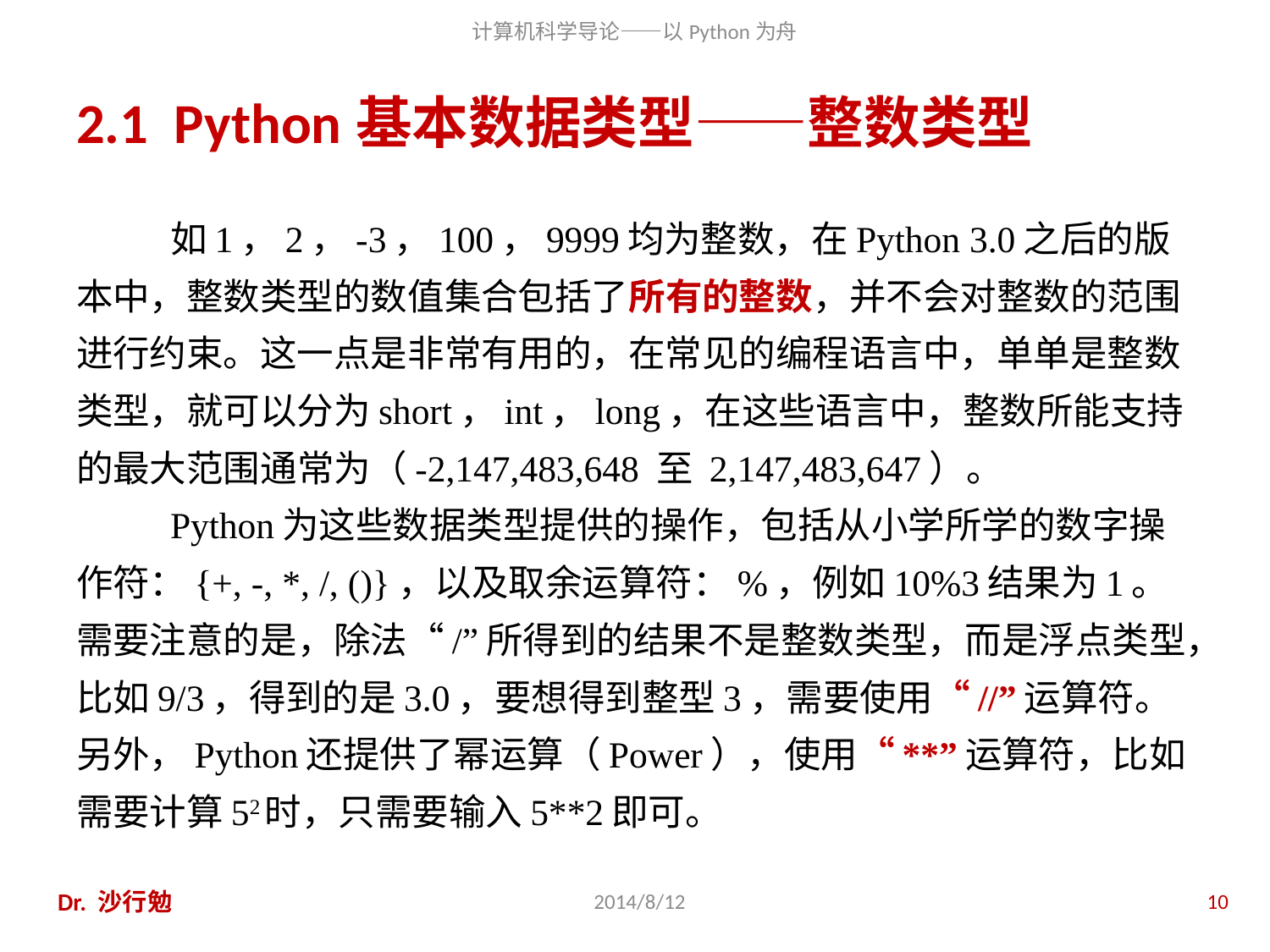

# 2.1  Python基本数据类型——整数类型
如1，2，-3，100，9999均为整数，在Python 3.0之后的版本中，整数类型的数值集合包括了所有的整数，并不会对整数的范围进行约束。这一点是非常有用的，在常见的编程语言中，单单是整数类型，就可以分为short，int，long，在这些语言中，整数所能支持的最大范围通常为（-2,147,483,648 至 2,147,483,647）。
Python为这些数据类型提供的操作，包括从小学所学的数字操作符：{+, -, *, /, ()}，以及取余运算符：%，例如10%3结果为1。需要注意的是，除法“/”所得到的结果不是整数类型，而是浮点类型，比如9/3，得到的是3.0，要想得到整型3，需要使用“//”运算符。另外，Python还提供了幂运算（Power），使用“**”运算符，比如需要计算52时，只需要输入5**2即可。
Dr. 沙行勉
2014/8/12
10